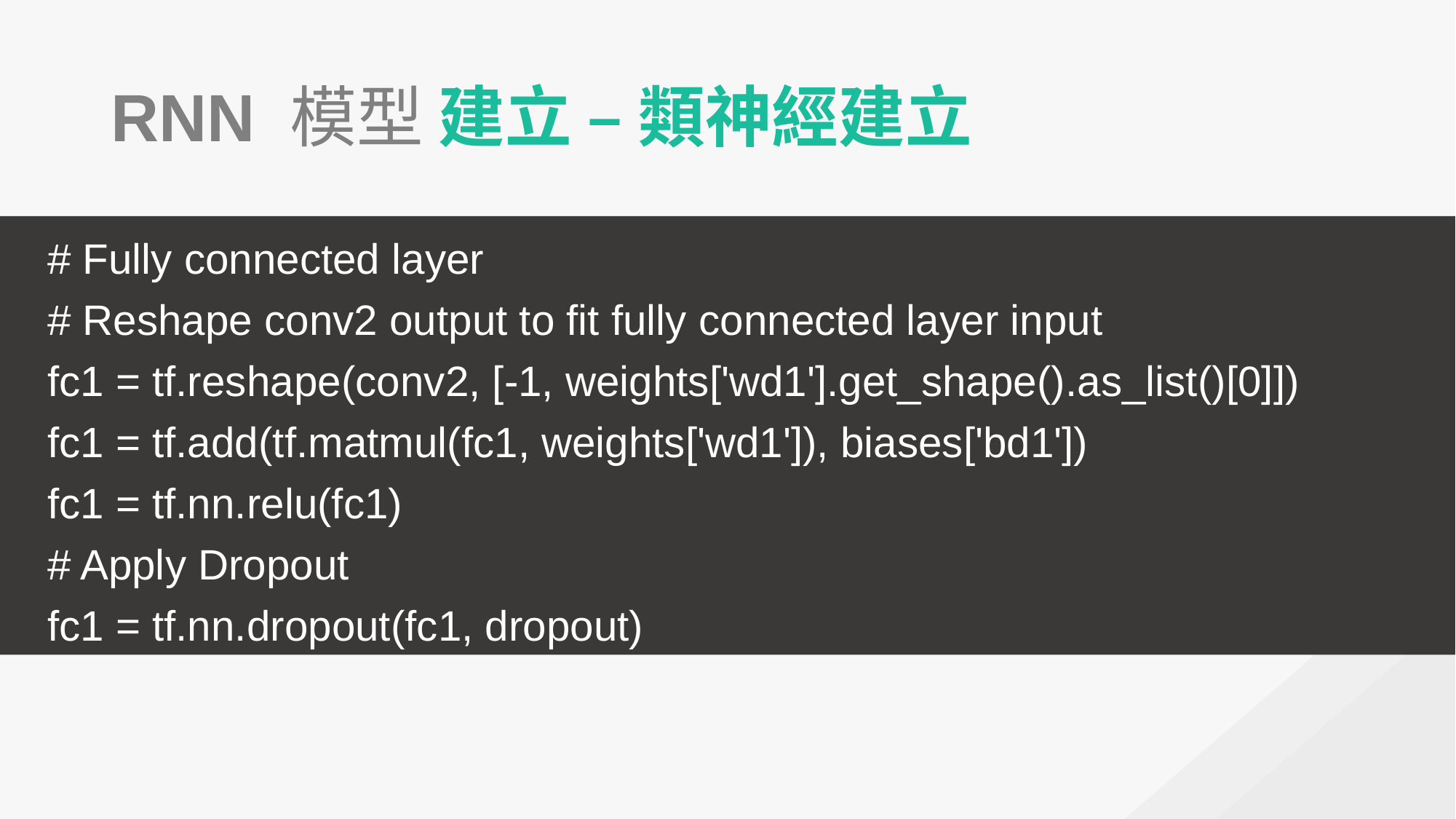

RNN 模型 建立 – 類神經建立
    # Fully connected layer
    # Reshape conv2 output to fit fully connected layer input
    fc1 = tf.reshape(conv2, [-1, weights['wd1'].get_shape().as_list()[0]])
    fc1 = tf.add(tf.matmul(fc1, weights['wd1']), biases['bd1'])
    fc1 = tf.nn.relu(fc1)
    # Apply Dropout
    fc1 = tf.nn.dropout(fc1, dropout)